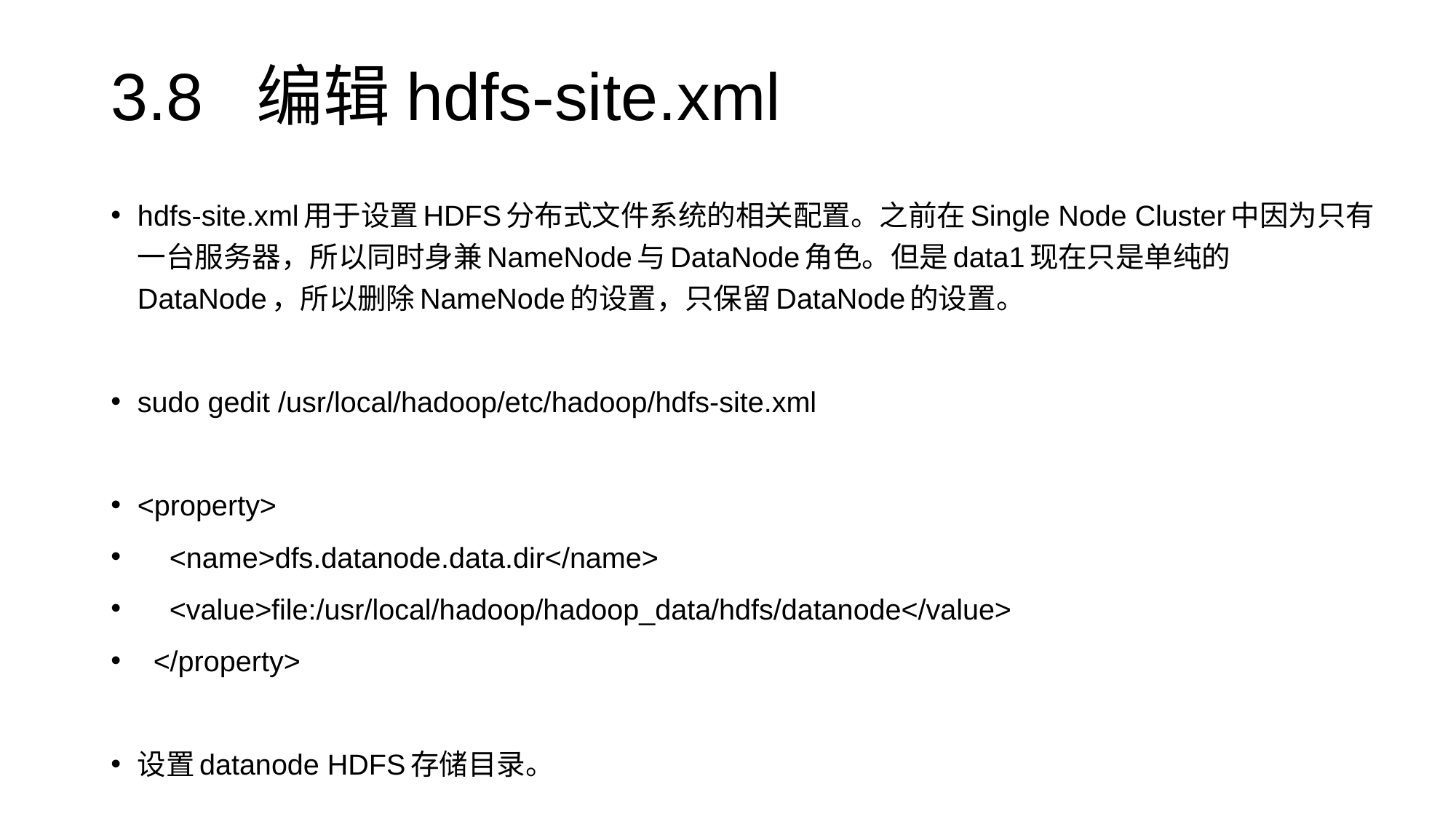

# 3.8  编辑hdfs-site.xml
hdfs-site.xml用于设置HDFS分布式文件系统的相关配置。之前在Single Node Cluster中因为只有一台服务器，所以同时身兼NameNode与DataNode角色。但是data1现在只是单纯的DataNode，所以删除NameNode的设置，只保留DataNode的设置。

sudo gedit /usr/local/hadoop/etc/hadoop/hdfs-site.xml

<property>
    <name>dfs.datanode.data.dir</name>
    <value>file:/usr/local/hadoop/hadoop_data/hdfs/datanode</value>
  </property>

设置datanode HDFS存储目录。